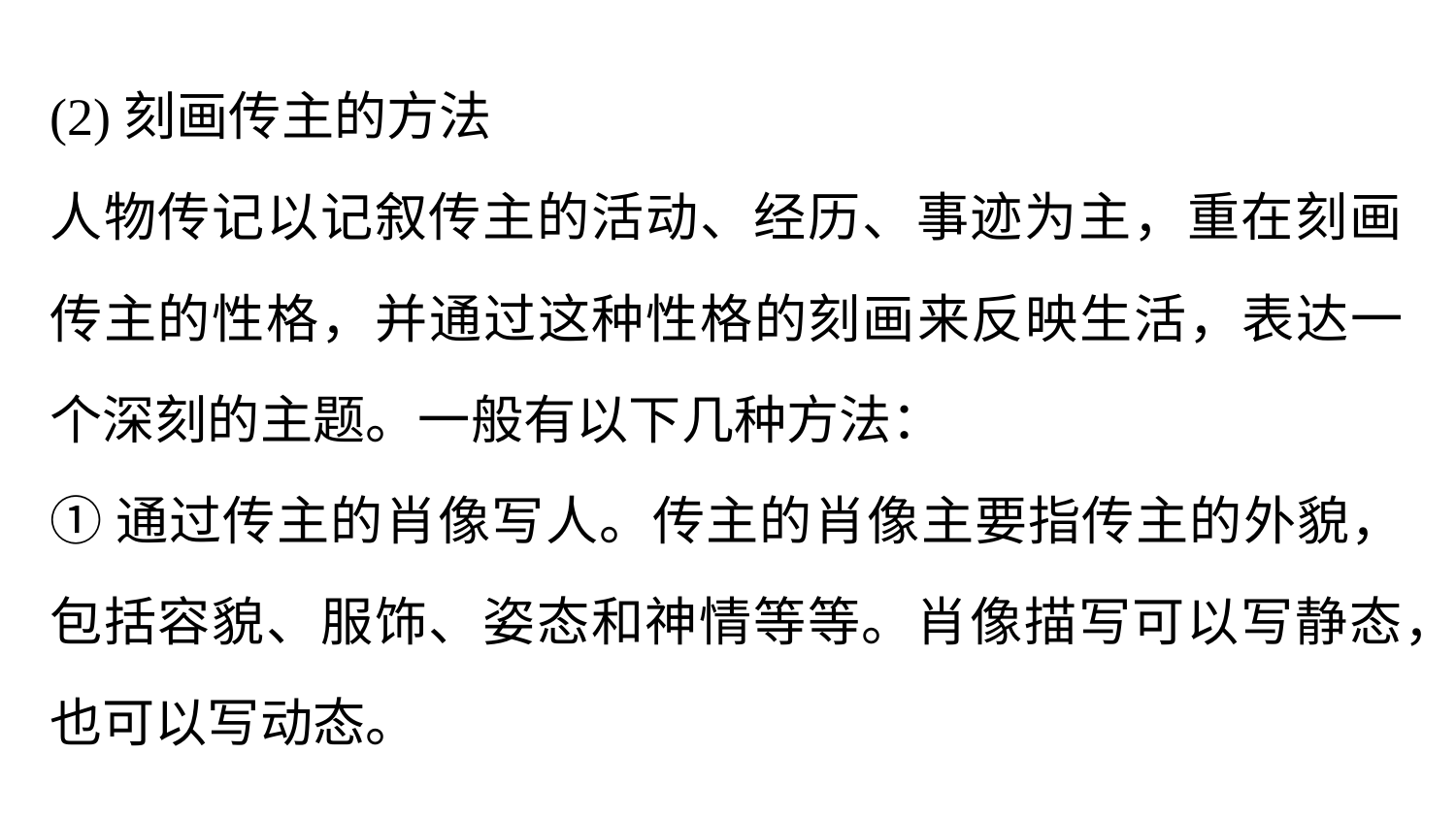

(2)刻画传主的方法
人物传记以记叙传主的活动、经历、事迹为主，重在刻画传主的性格，并通过这种性格的刻画来反映生活，表达一个深刻的主题。一般有以下几种方法：
①通过传主的肖像写人。传主的肖像主要指传主的外貌，包括容貌、服饰、姿态和神情等等。肖像描写可以写静态，也可以写动态。